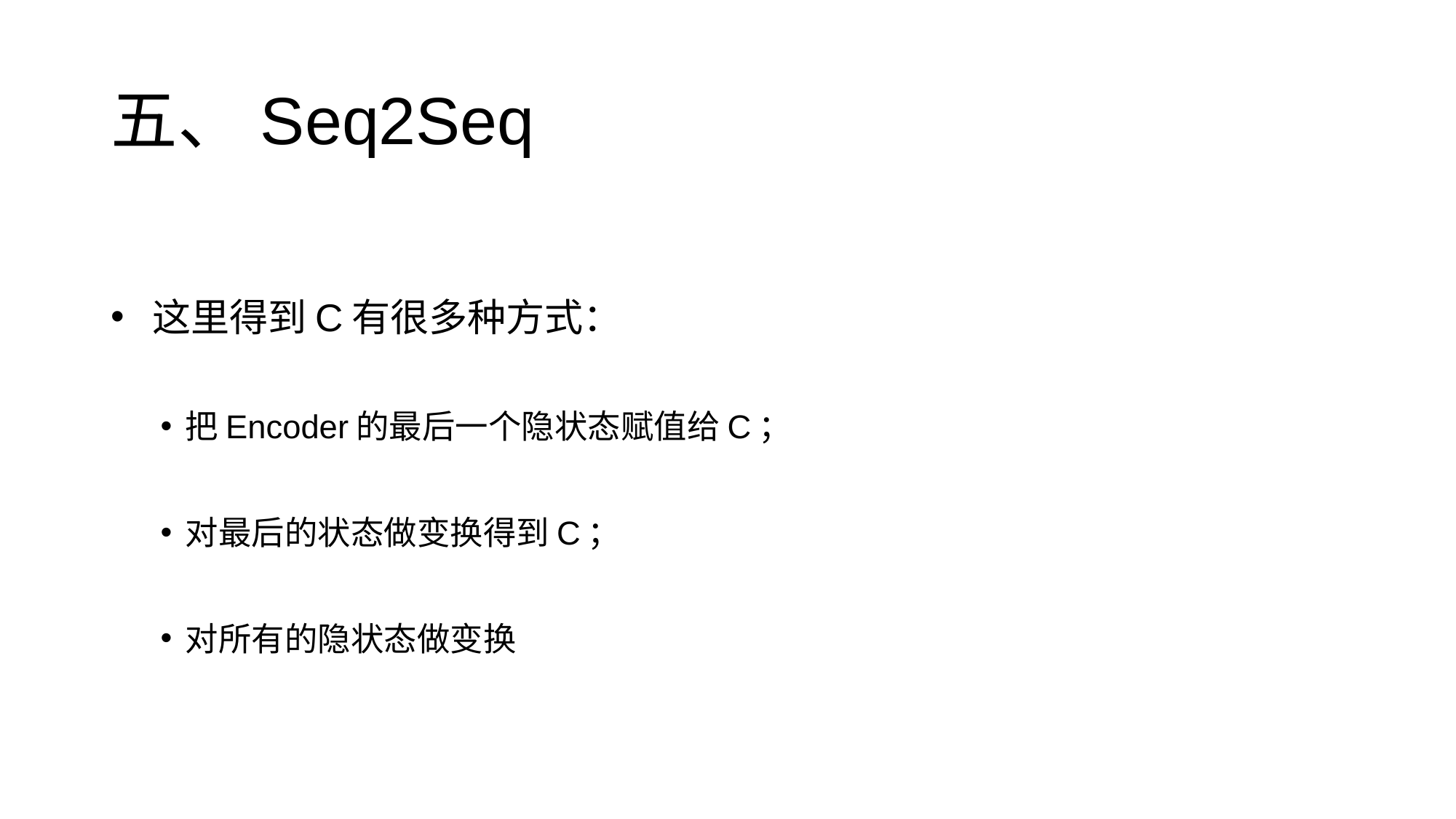

# 五、Seq2Seq
 这里得到C有很多种方式：
把Encoder的最后一个隐状态赋值给C；
对最后的状态做变换得到C；
对所有的隐状态做变换